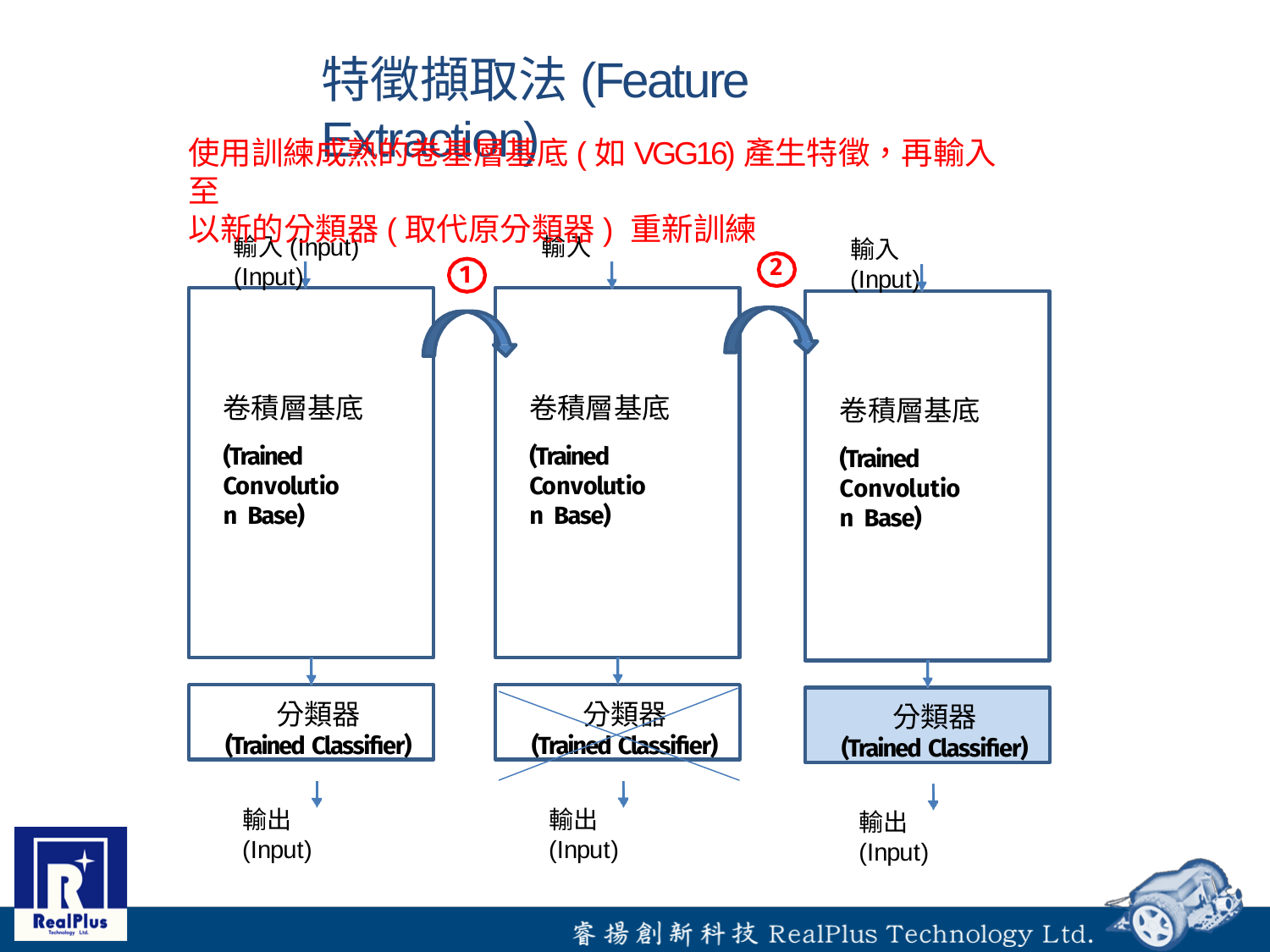

# 特徵擷取法(Feature Extraction)
使用訓練成熟的卷基層基底(如VGG16)產生特徵，再輸入至
以新的分類器(取代原分類器) 重新訓練
輸入(Input)	輸入(Input)
輸入(Input)
2

1

卷積層基底
(Trained  Convolution  Base)
卷積層基底
(Trained  Convolution  Base)
卷積層基底
(Trained  Convolution  Base)

分類器
(Trained Classifier)
分類器
(Trained Classifier)

分類器
(Trained Classifier)

輸出(Input)
輸出(Input)
輸出(Input)